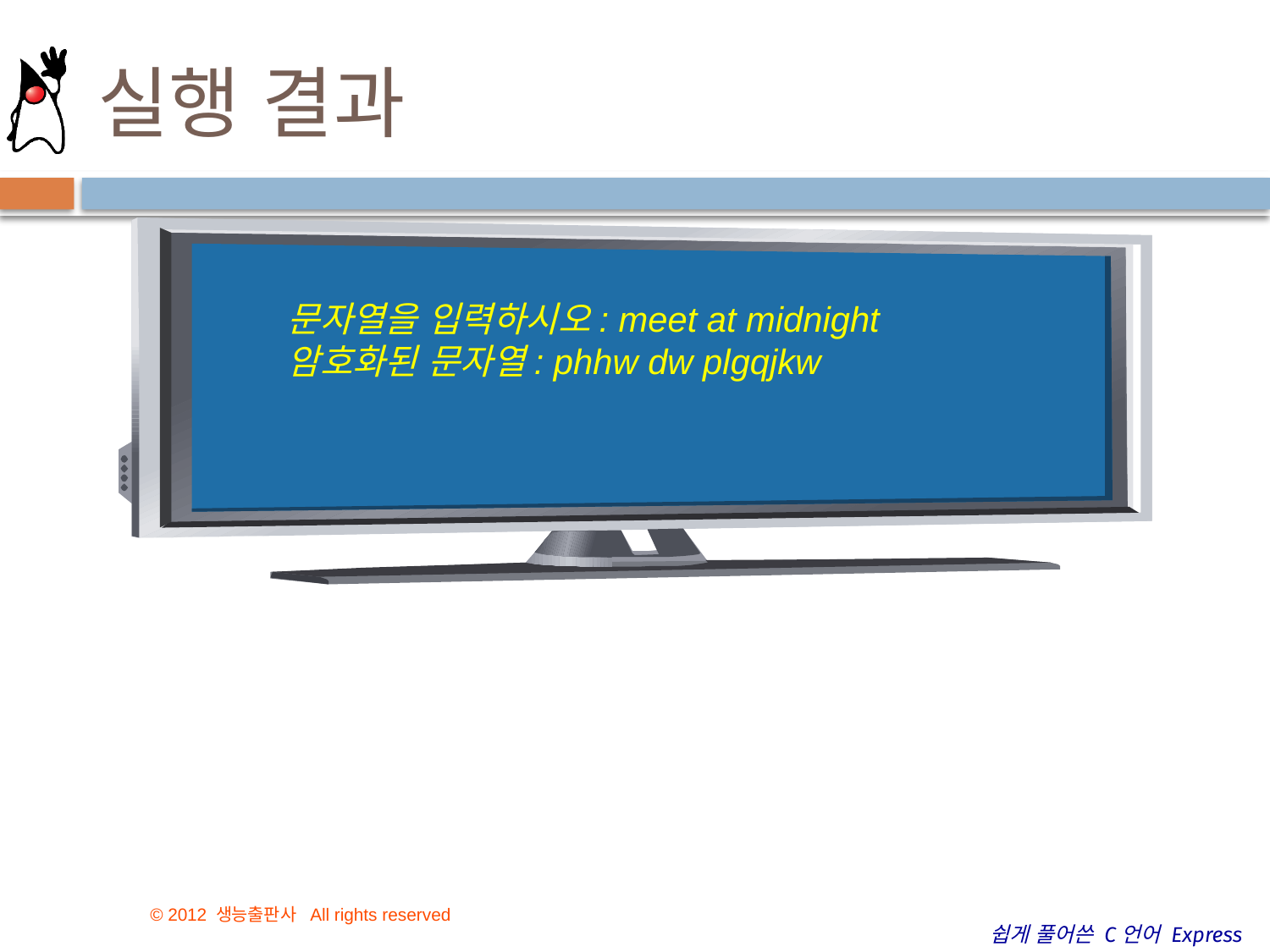

# 실행 결과

문자열을 입력하시오: meet at midnight
암호화된 문자열: phhw dw plgqjkw